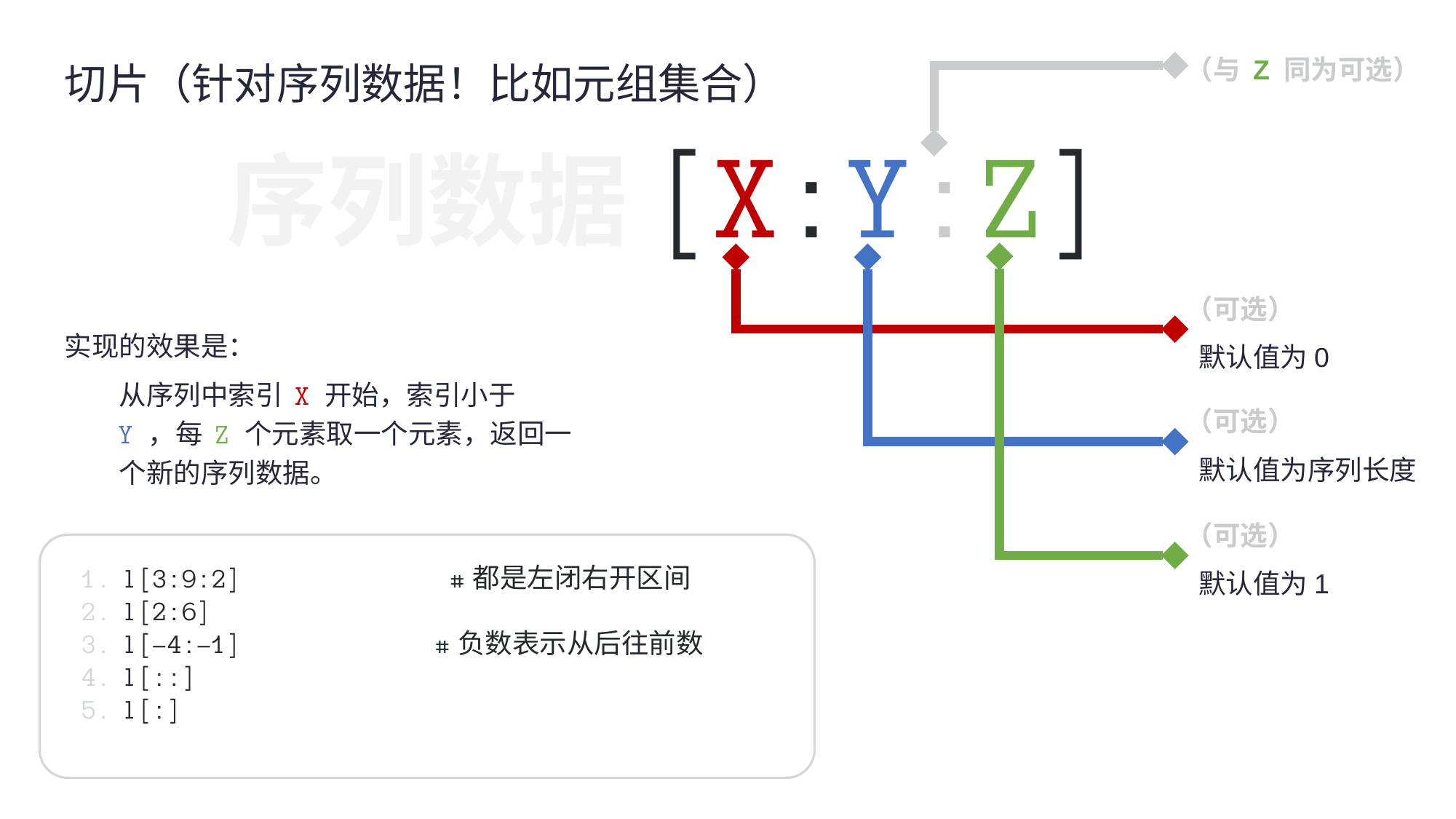

（与 Z 同为可选）
切片（针对序列数据！比如元组集合）
序列数据[X:Y:Z]

（可选）
 默认值为0
实现的效果是：
从序列中索引 X 开始，索引小于 Y ，每 Z 个元素取一个元素，返回一个新的序列数据。
（可选）
 默认值为序列长度
（可选）
 默认值为1
l[3:9:2]              #都是左闭右开区间
l[2:6]
l[-4:-1]             #负数表示从后往前数
l[::]
l[:]